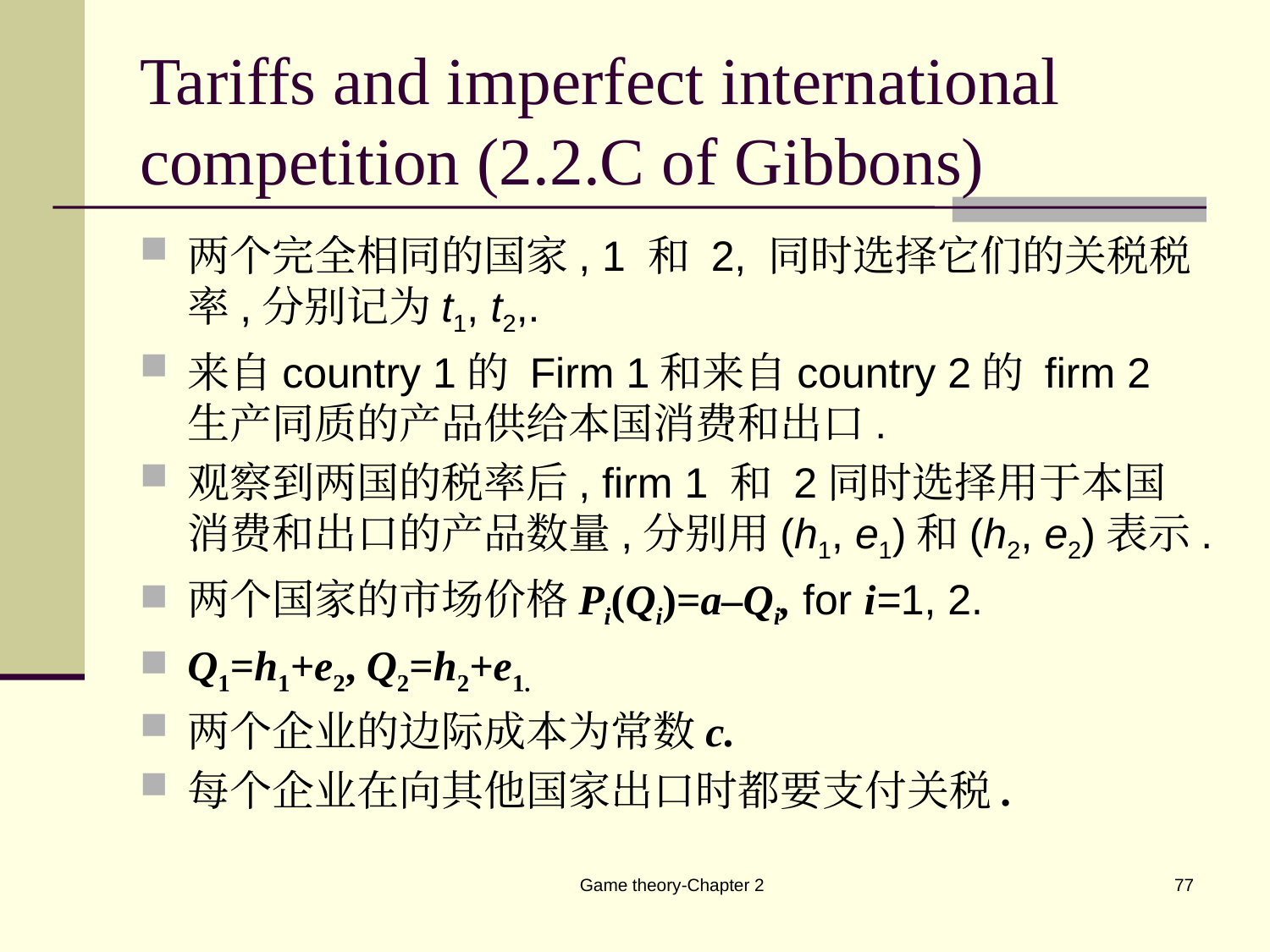

# Tariffs and imperfect international competition (2.2.C of Gibbons)
两个完全相同的国家, 1 和 2, 同时选择它们的关税税率,分别记为t1, t2,.
来自country 1的 Firm 1和来自country 2的 firm 2生产同质的产品供给本国消费和出口.
观察到两国的税率后, firm 1 和 2同时选择用于本国消费和出口的产品数量,分别用(h1, e1)和(h2, e2)表示.
两个国家的市场价格Pi(Qi)=a–Qi, for i=1, 2.
Q1=h1+e2, Q2=h2+e1.
两个企业的边际成本为常数c.
每个企业在向其他国家出口时都要支付关税.
Game theory-Chapter 2
77